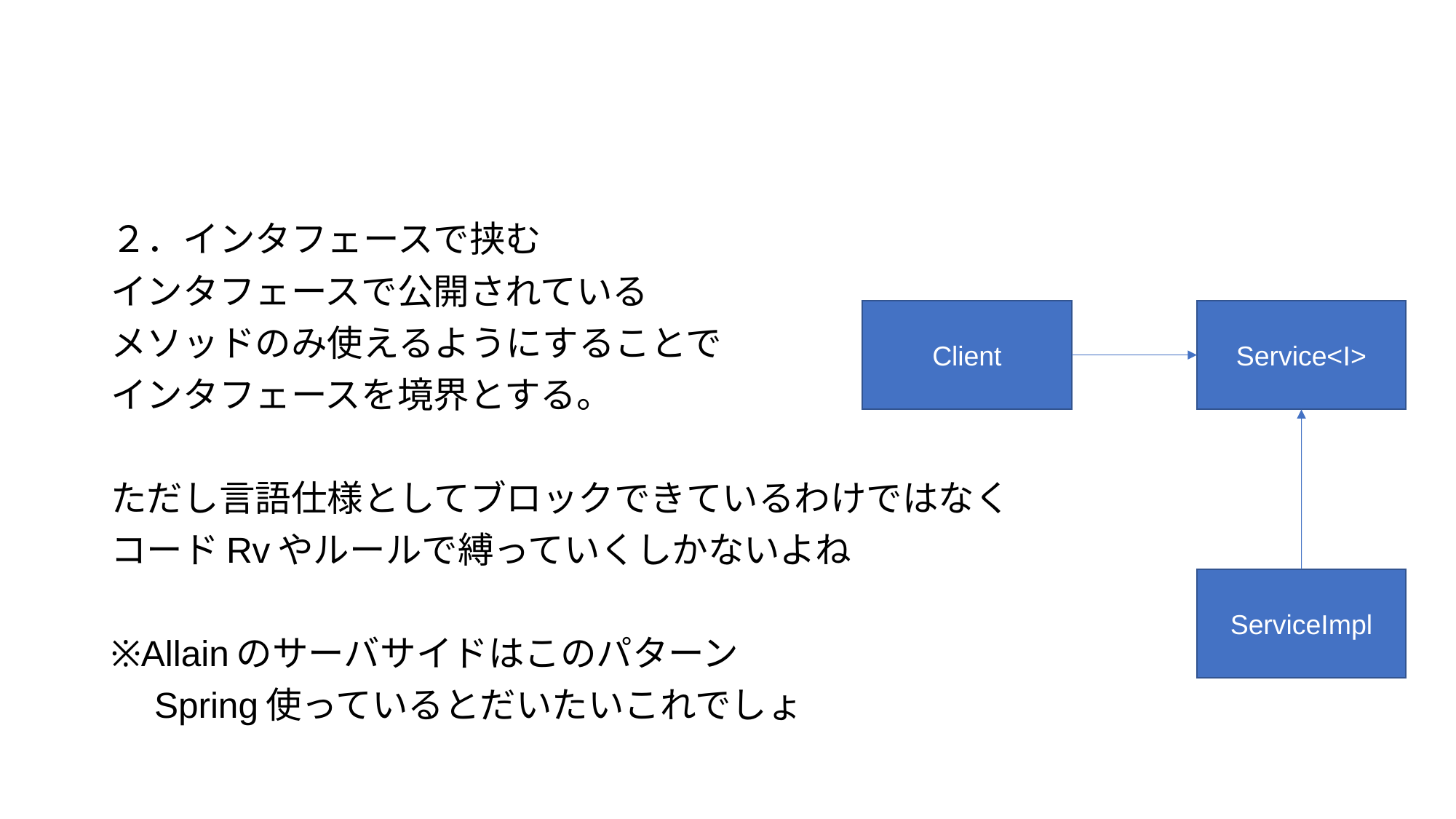

#
２．インタフェースで挟む
インタフェースで公開されている
メソッドのみ使えるようにすることで
インタフェースを境界とする。

ただし言語仕様としてブロックできているわけではなく
コードRvやルールで縛っていくしかないよね

※Allainのサーバサイドはこのパターン
　Spring使っているとだいたいこれでしょ
Client
Service<I>
ServiceImpl